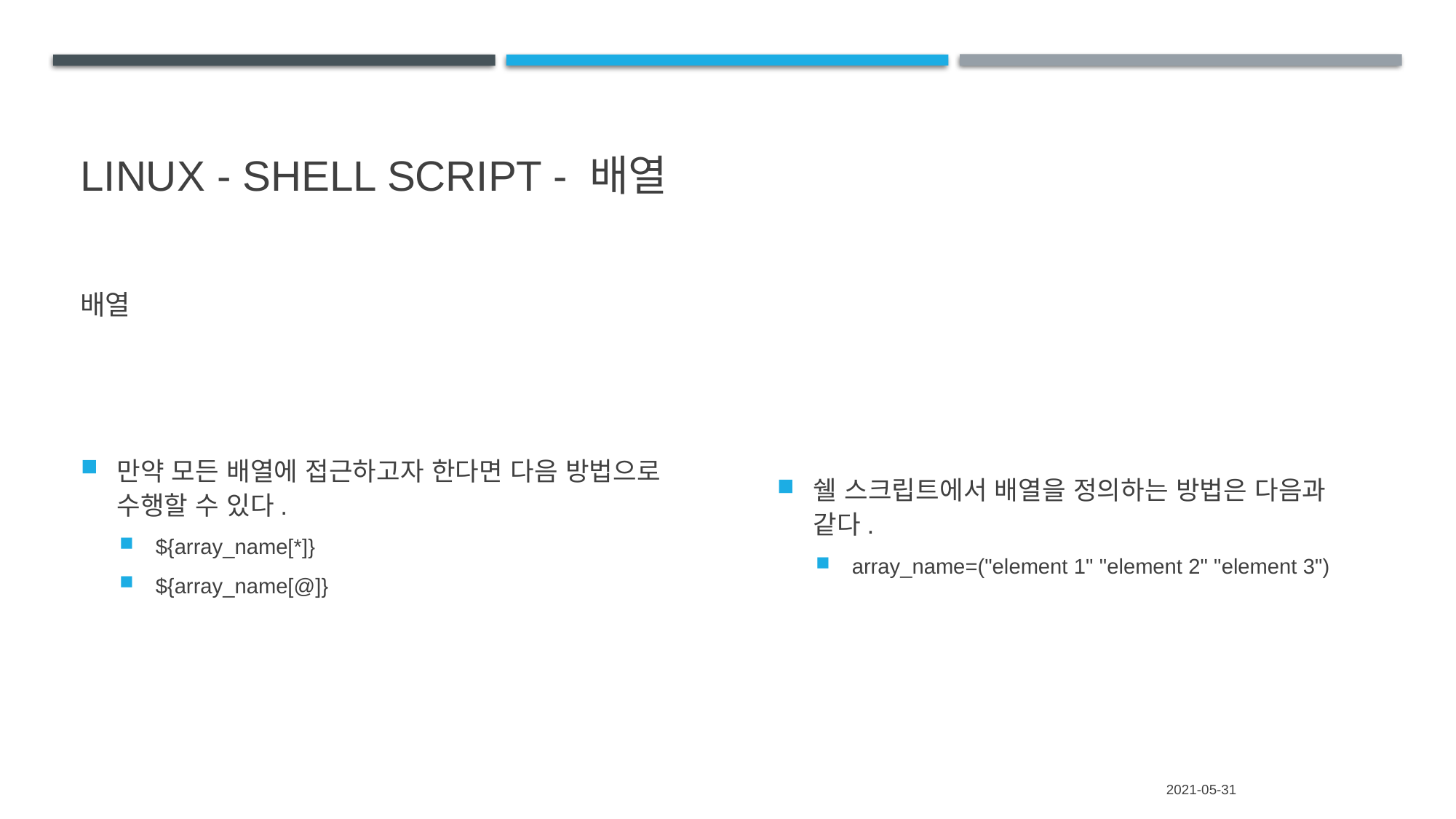

# Linux - shell script - 배열
배열
만약 모든 배열에 접근하고자 한다면 다음 방법으로 수행할 수 있다.
${array_name[*]}
${array_name[@]}
쉘 스크립트에서 배열을 정의하는 방법은 다음과 같다.
array_name=("element 1" "element 2" "element 3")
2021-05-31